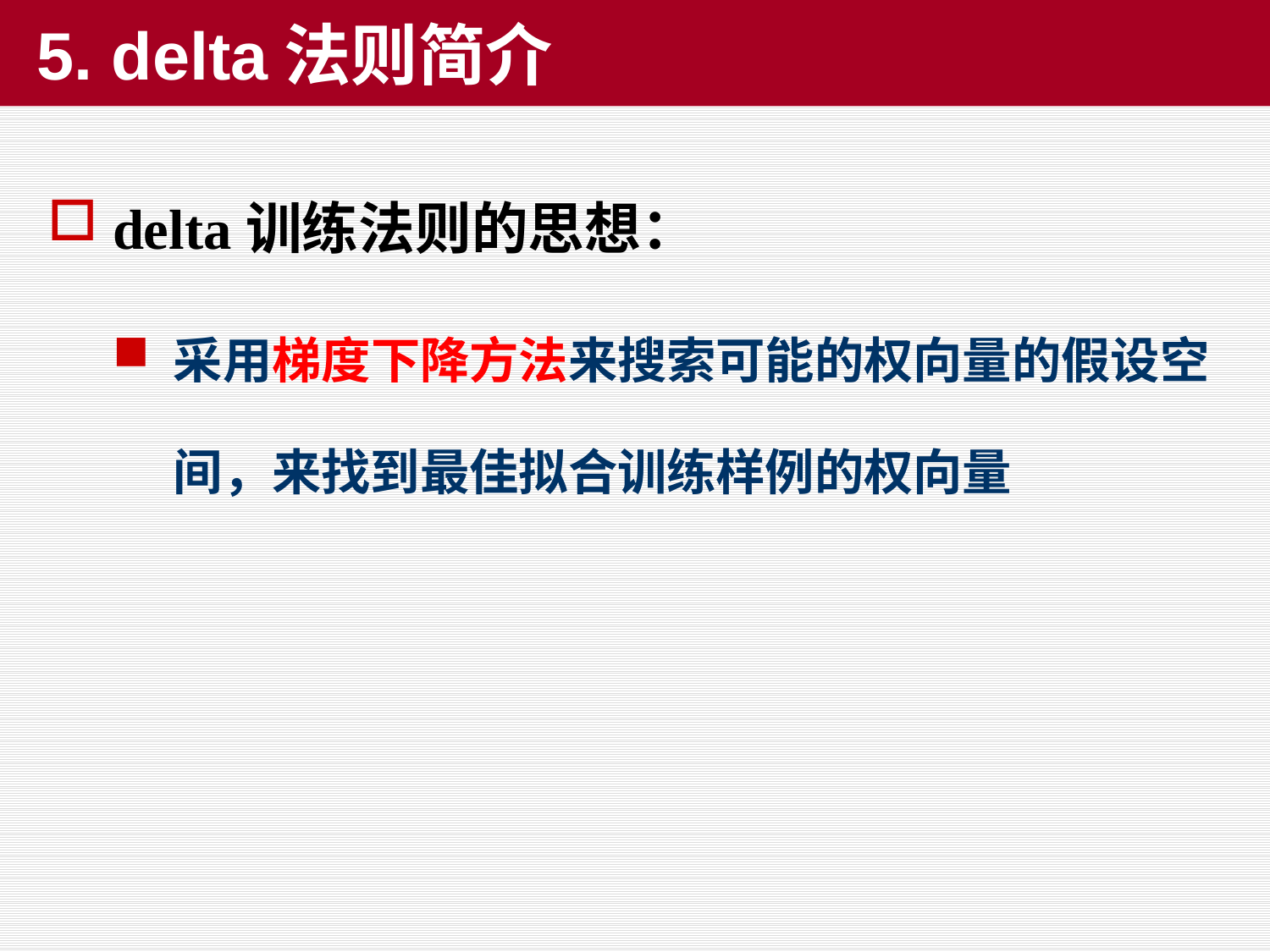

# 5. delta法则简介
delta训练法则的思想：
采用梯度下降方法来搜索可能的权向量的假设空间，来找到最佳拟合训练样例的权向量